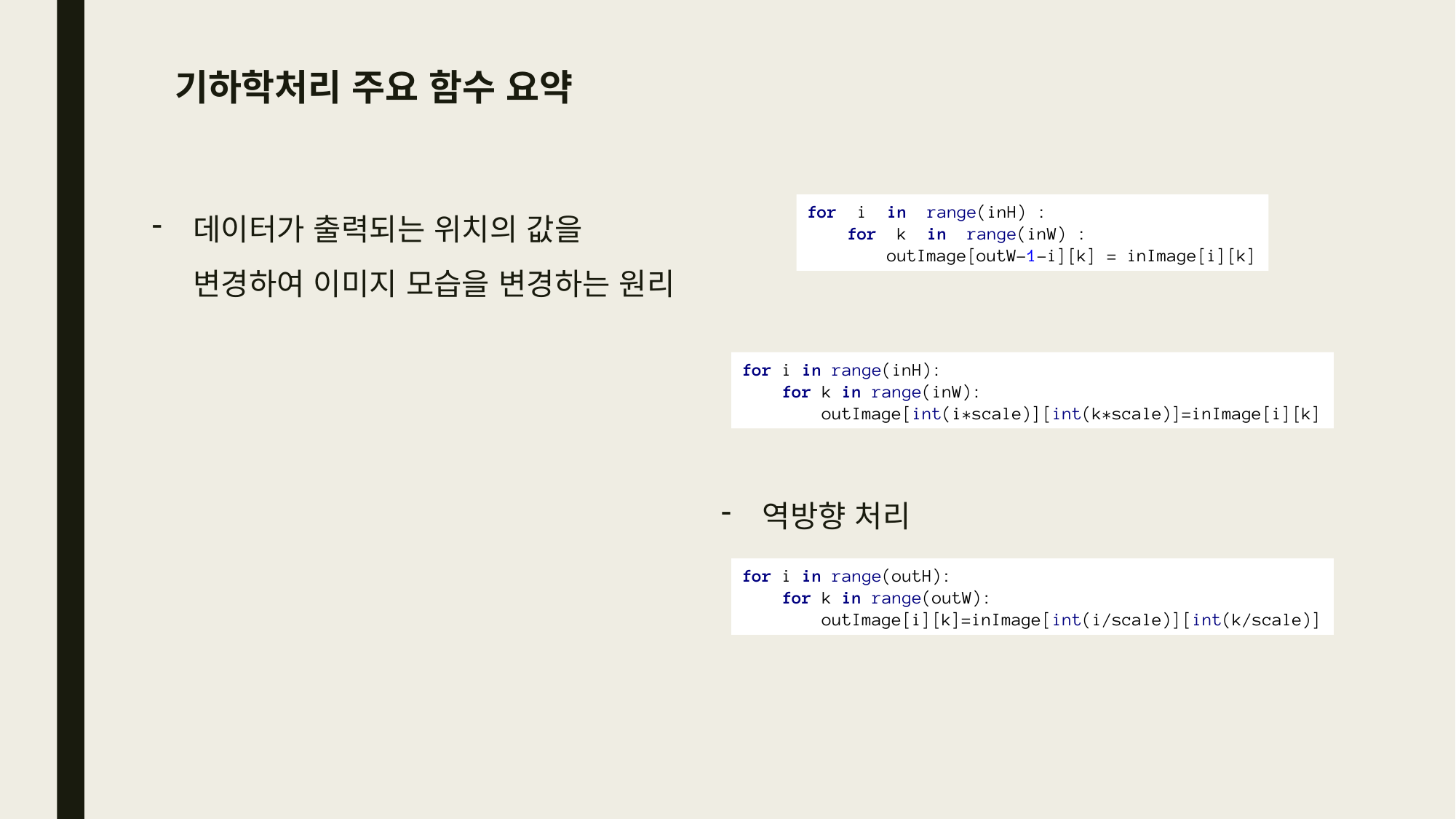

# 기하학처리 주요 함수 요약

for  i  in  range(inH) :
    for  k  in  range(inW) :
        outImage[outW-1-i][k] = inImage[i][k]
데이터가 출력되는 위치의 값을 변경하여 이미지 모습을 변경하는 원리
for i in range(inH):
    for k in range(inW):
        outImage[int(i*scale)][int(k*scale)]=inImage[i][k]
역방향 처리
for i in range(outH):
    for k in range(outW):
        outImage[i][k]=inImage[int(i/scale)][int(k/scale)]